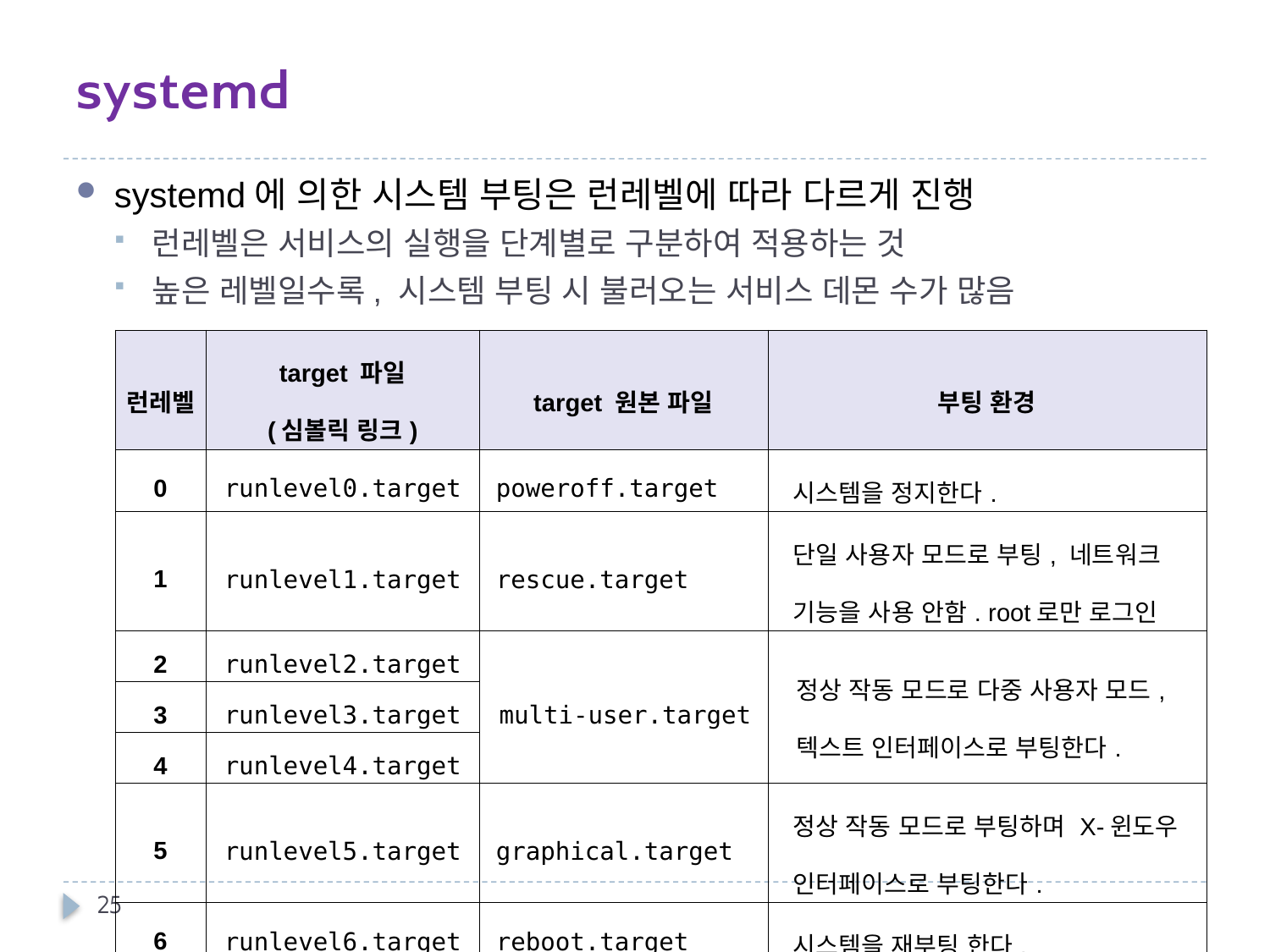

# systemd
systemd에 의한 시스템 부팅은 런레벨에 따라 다르게 진행
런레벨은 서비스의 실행을 단계별로 구분하여 적용하는 것
높은 레벨일수록, 시스템 부팅 시 불러오는 서비스 데몬 수가 많음
| 런레벨 | target 파일 (심볼릭 링크) | target 원본 파일 | 부팅 환경 |
| --- | --- | --- | --- |
| 0 | runlevel0.target | poweroff.target | 시스템을 정지한다. |
| 1 | runlevel1.target | rescue.target | 단일 사용자 모드로 부팅, 네트워크 기능을 사용 안함. root로만 로그인 |
| 2 | runlevel2.target | multi-user.target | 정상 작동 모드로 다중 사용자 모드, 텍스트 인터페이스로 부팅한다. |
| 3 | runlevel3.target |  |  |
| 4 | runlevel4.target |  |  |
| 5 | runlevel5.target | graphical.target | 정상 작동 모드로 부팅하며 X-윈도우 인터페이스로 부팅한다. |
| 6 | runlevel6.target | reboot.target | 시스템을 재부팅 한다. |
25